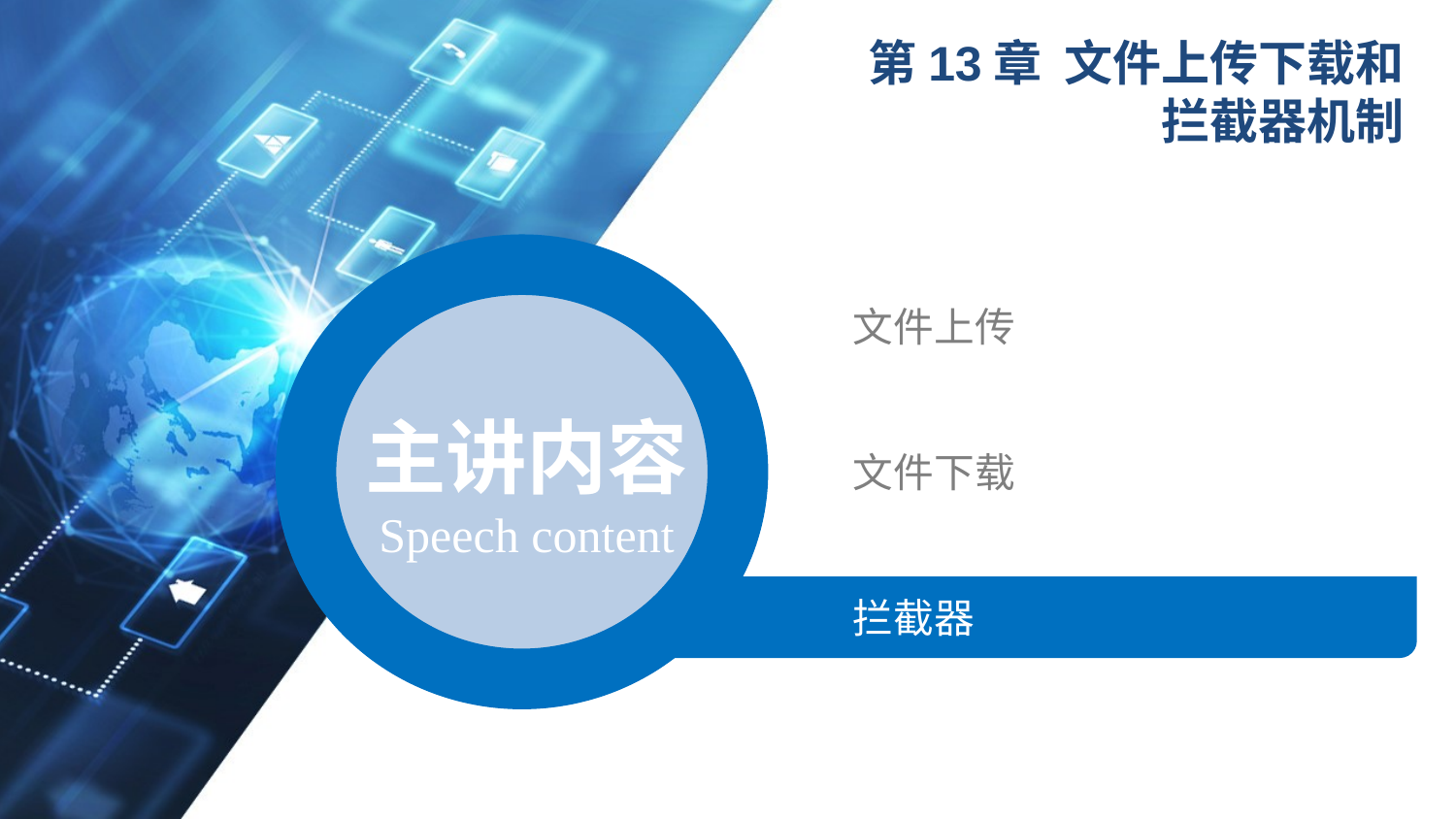

# 第13章  文件上传下载和拦截器机制

主讲内容
Speech content
文件上传
文件下载

拦截器